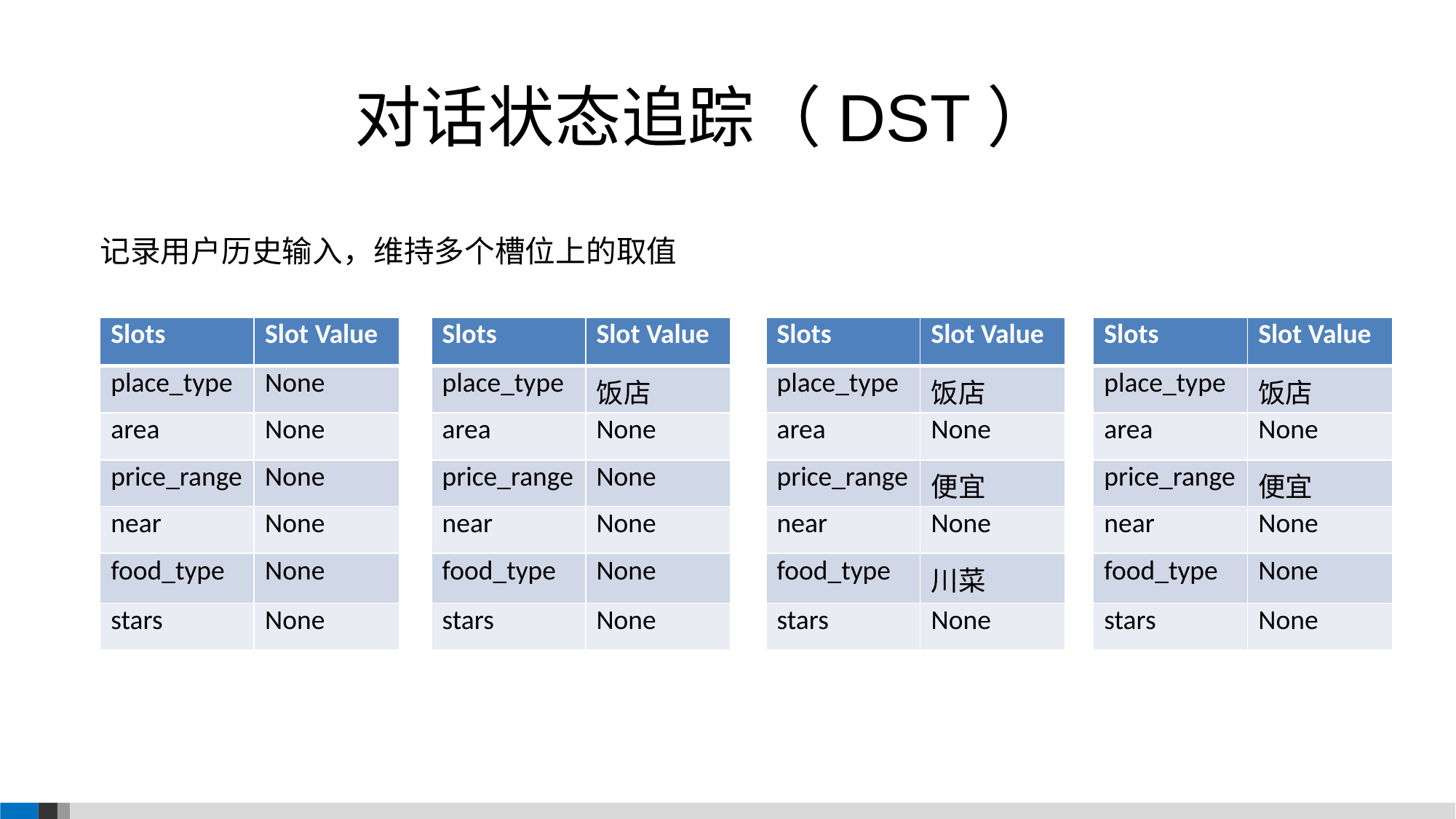

对话状态追踪（DST）
记录用户历史输入，维持多个槽位上的取值

| Slots | Slot Value |
| --- | --- |
| place\_type | None |
| area | None |
| price\_range | None |
| near | None |
| food\_type | None |
| stars | None |
| Slots | Slot Value |
| --- | --- |
| place\_type | 饭店 |
| area | None |
| price\_range | None |
| near | None |
| food\_type | None |
| stars | None |
| Slots | Slot Value |
| --- | --- |
| place\_type | 饭店 |
| area | None |
| price\_range | 便宜 |
| near | None |
| food\_type | 川菜 |
| stars | None |
| Slots | Slot Value |
| --- | --- |
| place\_type | 饭店 |
| area | None |
| price\_range | 便宜 |
| near | None |
| food\_type | None |
| stars | None |